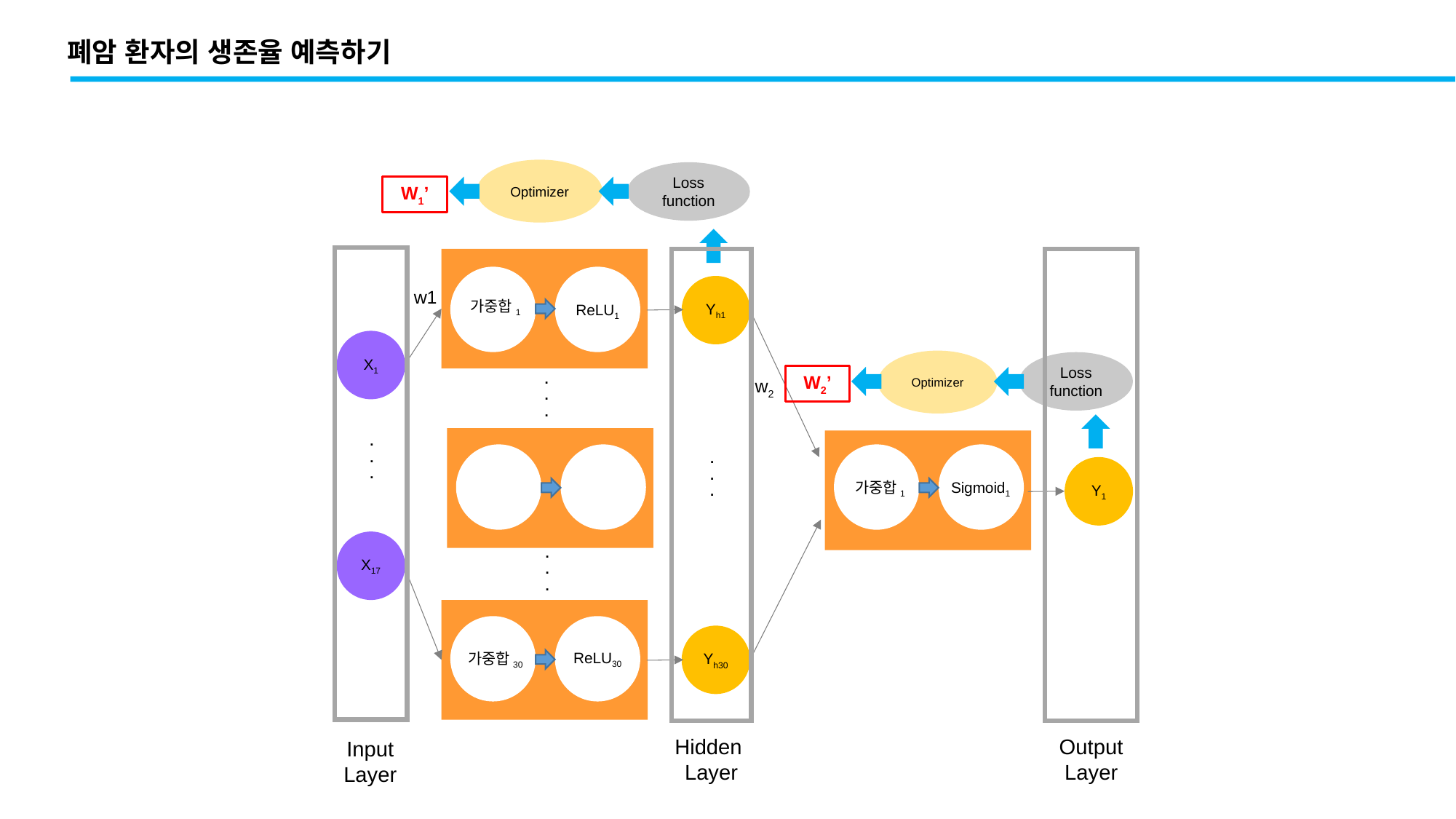

폐암 환자의 생존율 예측하기

Optimizer
Loss function
W1’

Yh1
w1
가중합1
ReLU1

X1
Optimizer
Loss function
.
.
.
W2’

w2

.
.
.

.
.
.

Y1
가중합1
Sigmoid1

X17
.
.
.

Yh30
ReLU30
가중합30

Output Layer
Hidden
Layer
Input Layer